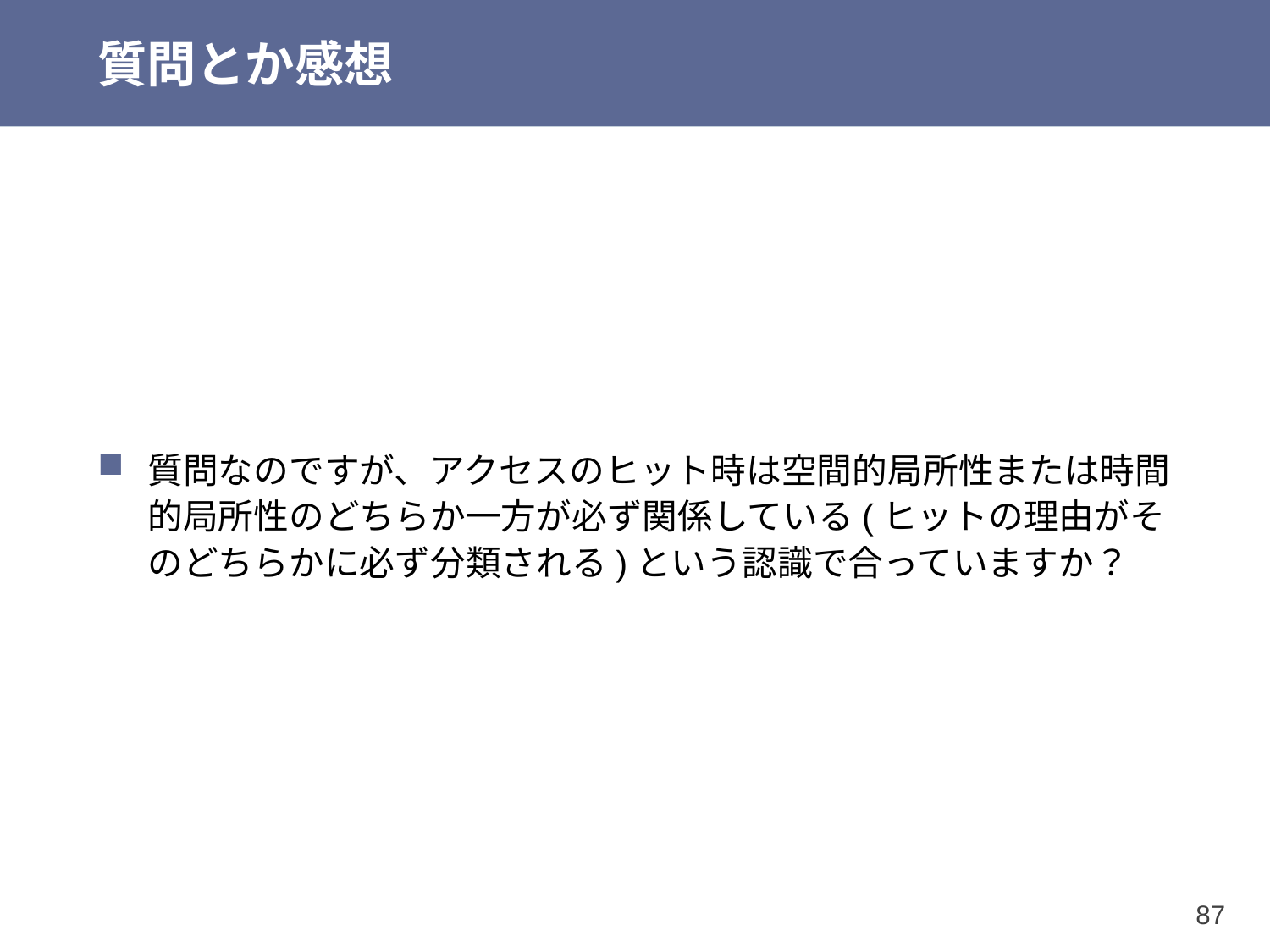

# 質問とか感想
質問なのですが、アクセスのヒット時は空間的局所性または時間的局所性のどちらか一方が必ず関係している(ヒットの理由がそのどちらかに必ず分類される)という認識で合っていますか？